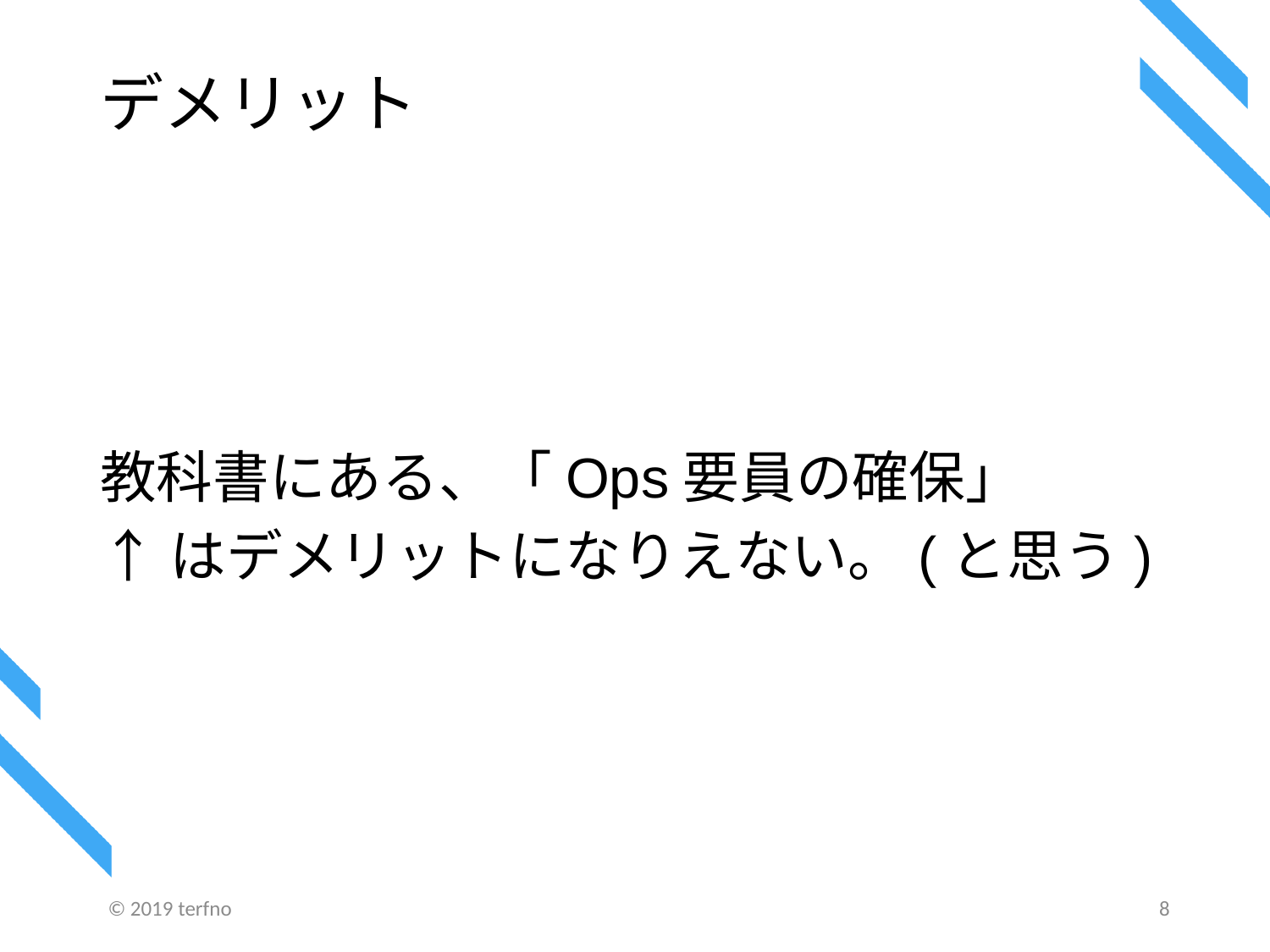

# デメリット
教科書にある、「Ops要員の確保」
↑はデメリットになりえない。(と思う)
© 2019 terfno
8